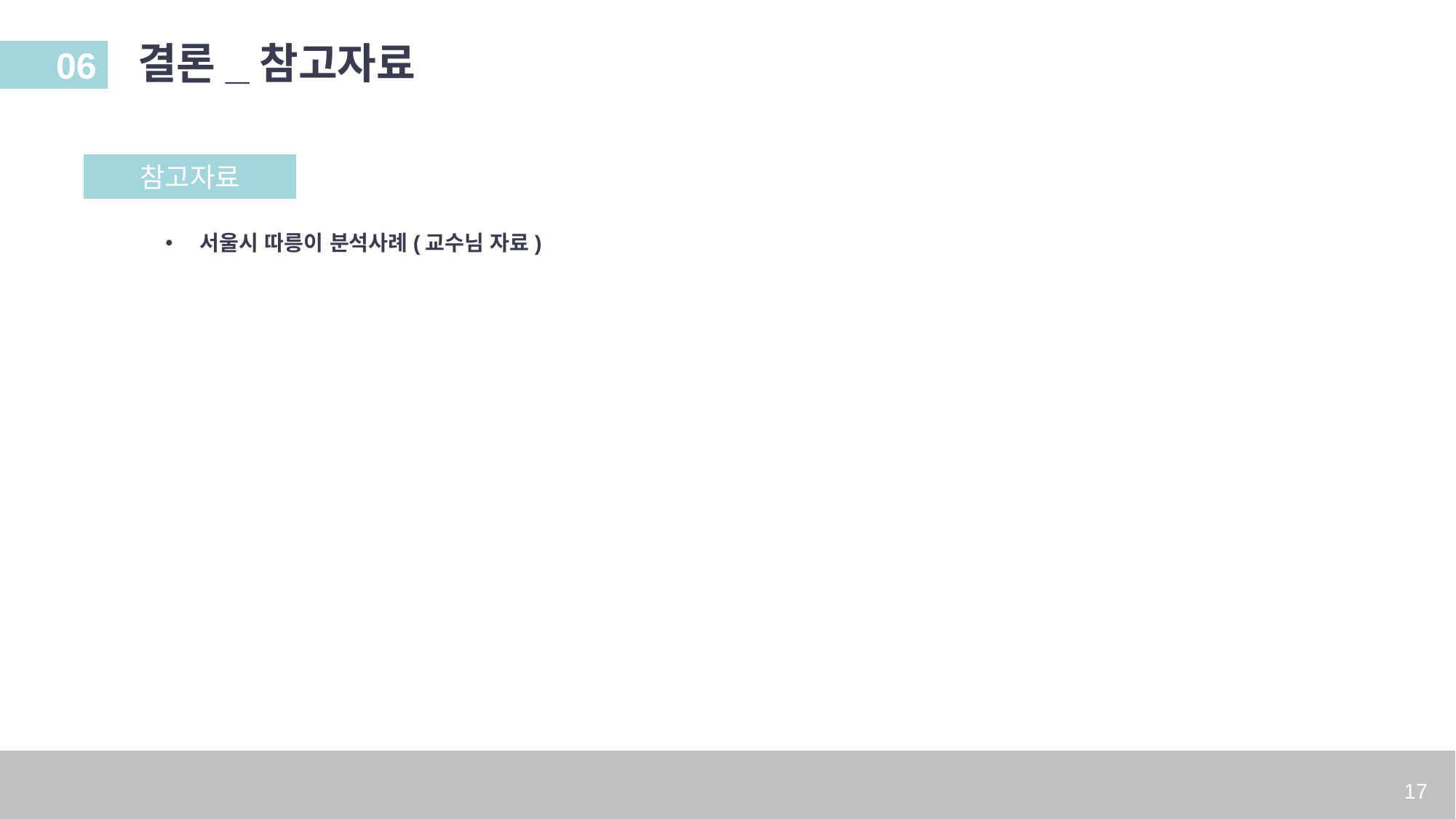

결론_참고자료
06
참고자료
서울시 따릉이 분석사례(교수님 자료)

17